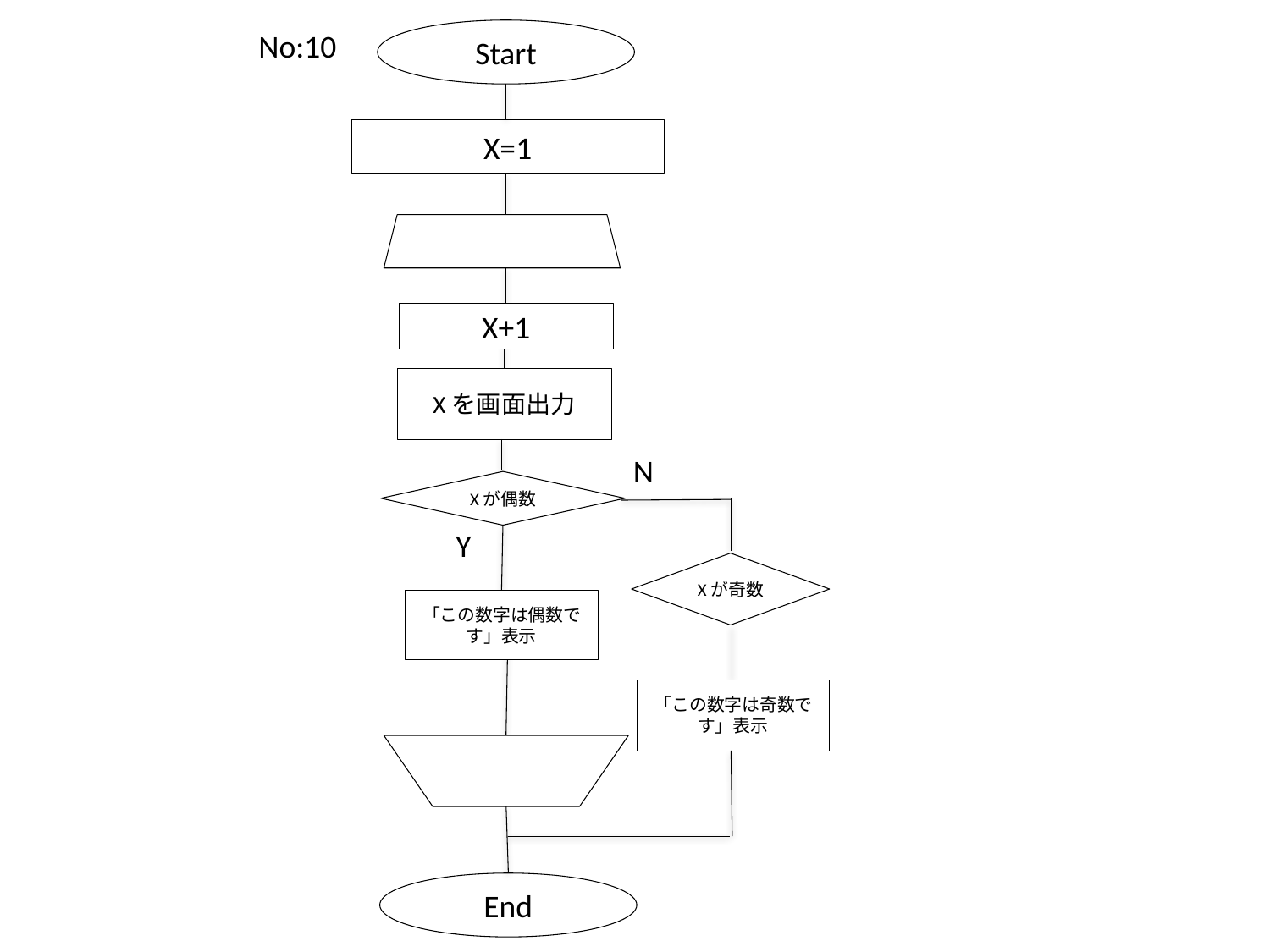

No:10
Start
X=1

X+1
Xを画面出力
N
Xが偶数
Y
Xが奇数
「この数字は偶数です」表示
「この数字は奇数です」表示

End